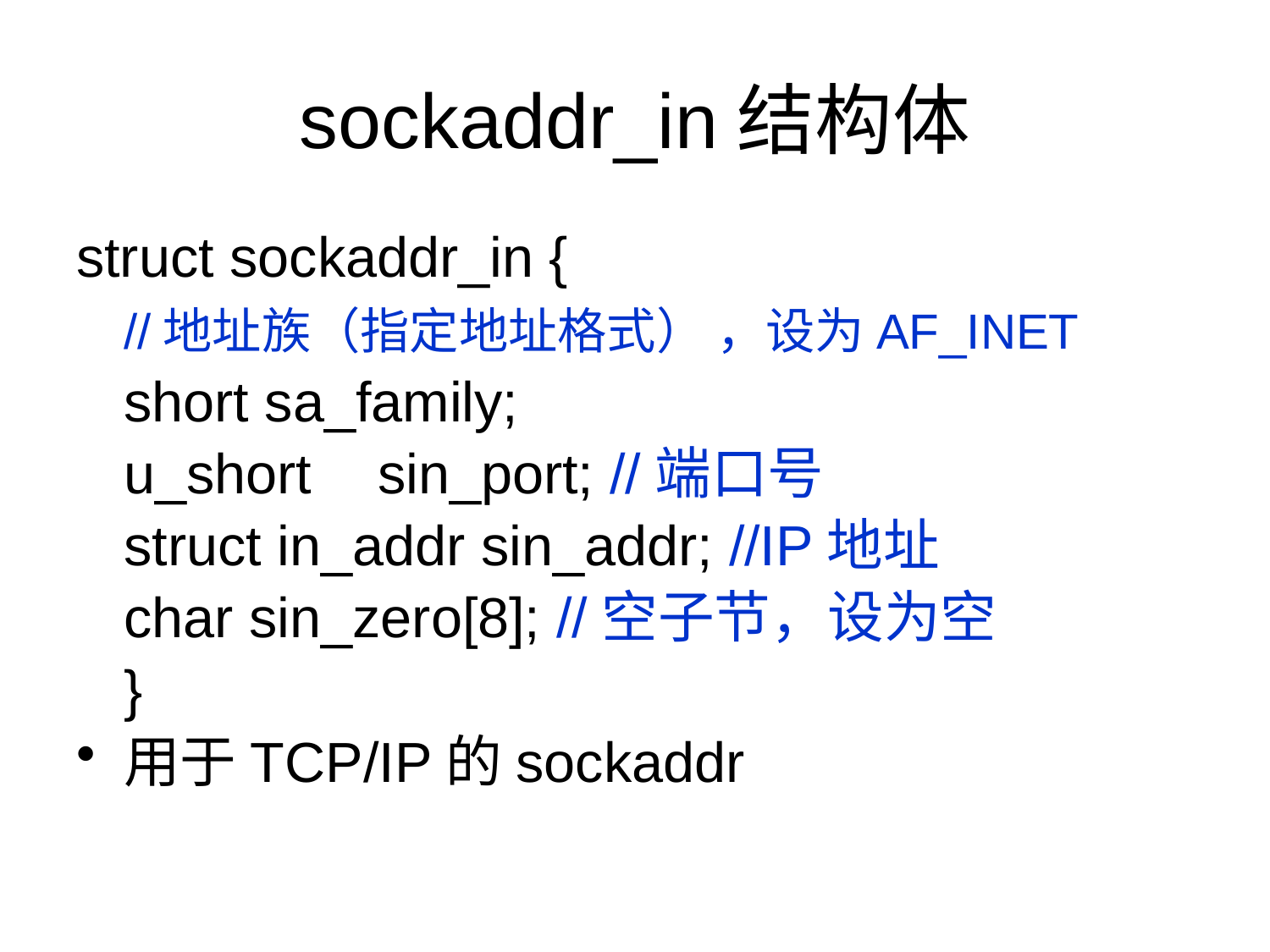

# sockaddr_in结构体
struct sockaddr_in {
	//地址族（指定地址格式） ，设为AF_INET
	short sa_family;
	u_short	sin_port; //端口号
	struct in_addr sin_addr; //IP地址
	char sin_zero[8]; //空子节，设为空
	}
用于TCP/IP的sockaddr